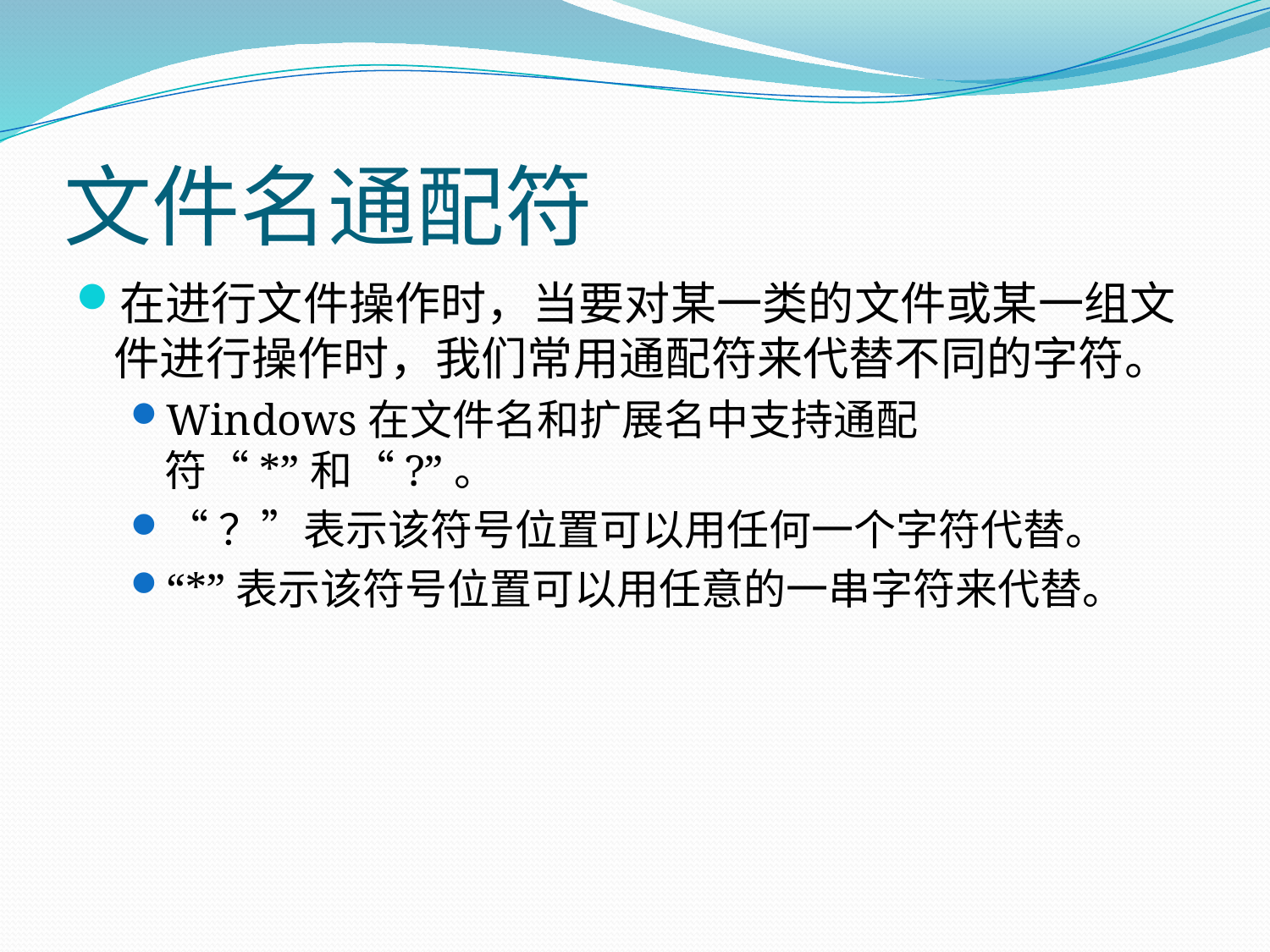

# 文件名通配符
在进行文件操作时，当要对某一类的文件或某一组文件进行操作时，我们常用通配符来代替不同的字符。
Windows在文件名和扩展名中支持通配符“*”和“?”。
“？”表示该符号位置可以用任何一个字符代替。
“*”表示该符号位置可以用任意的一串字符来代替。